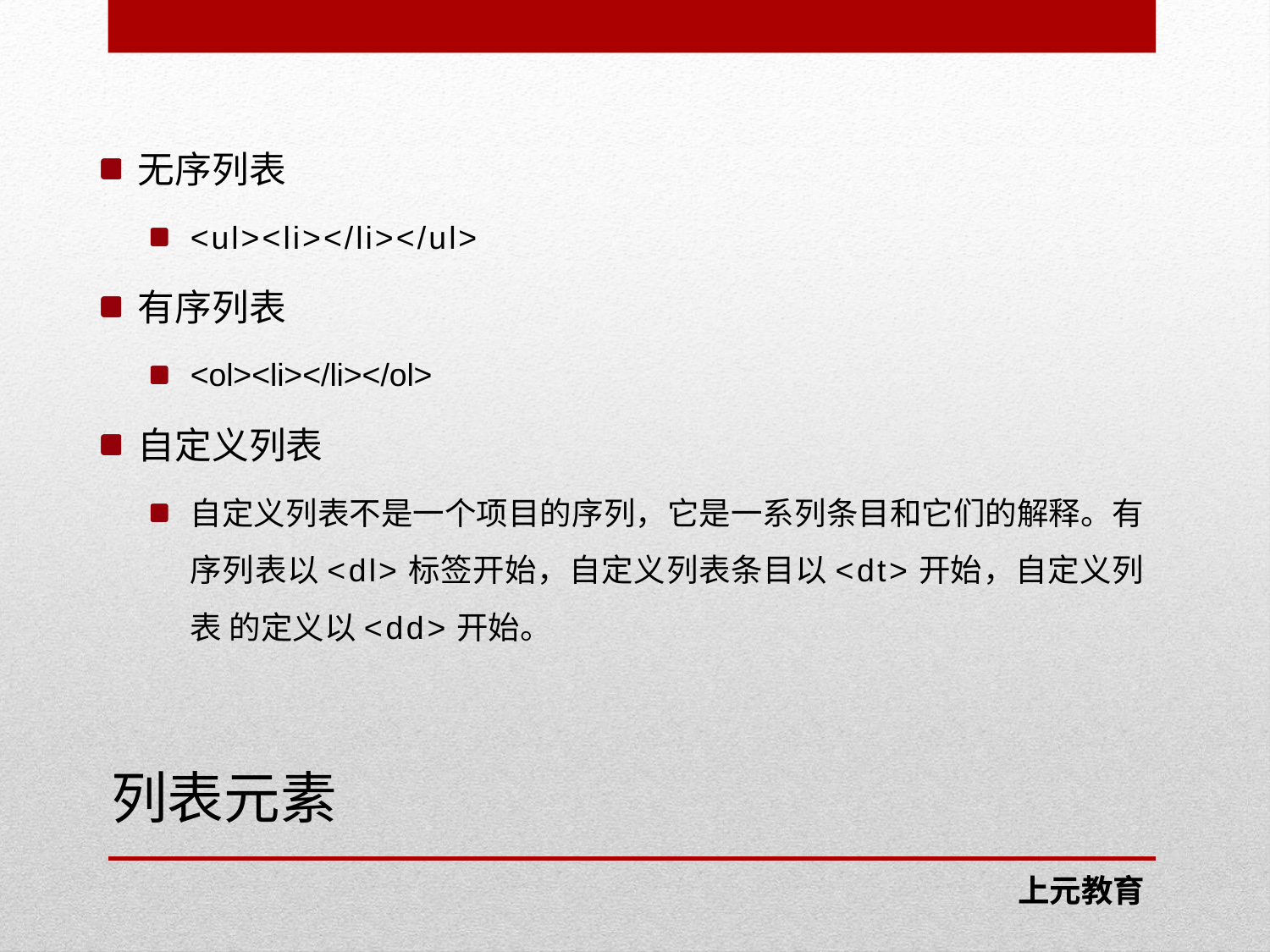

# 无序列表

<ul><li></li></ul>
有序列表
<ol><li></li></ol>
自定义列表
自定义列表不是一个项目的序列，它是一系列条目和它们的解释。有 序列表以<dl>标签开始，自定义列表条目以<dt>开始，自定义列表 的定义以<dd>开始。

列表元素

            上元教育